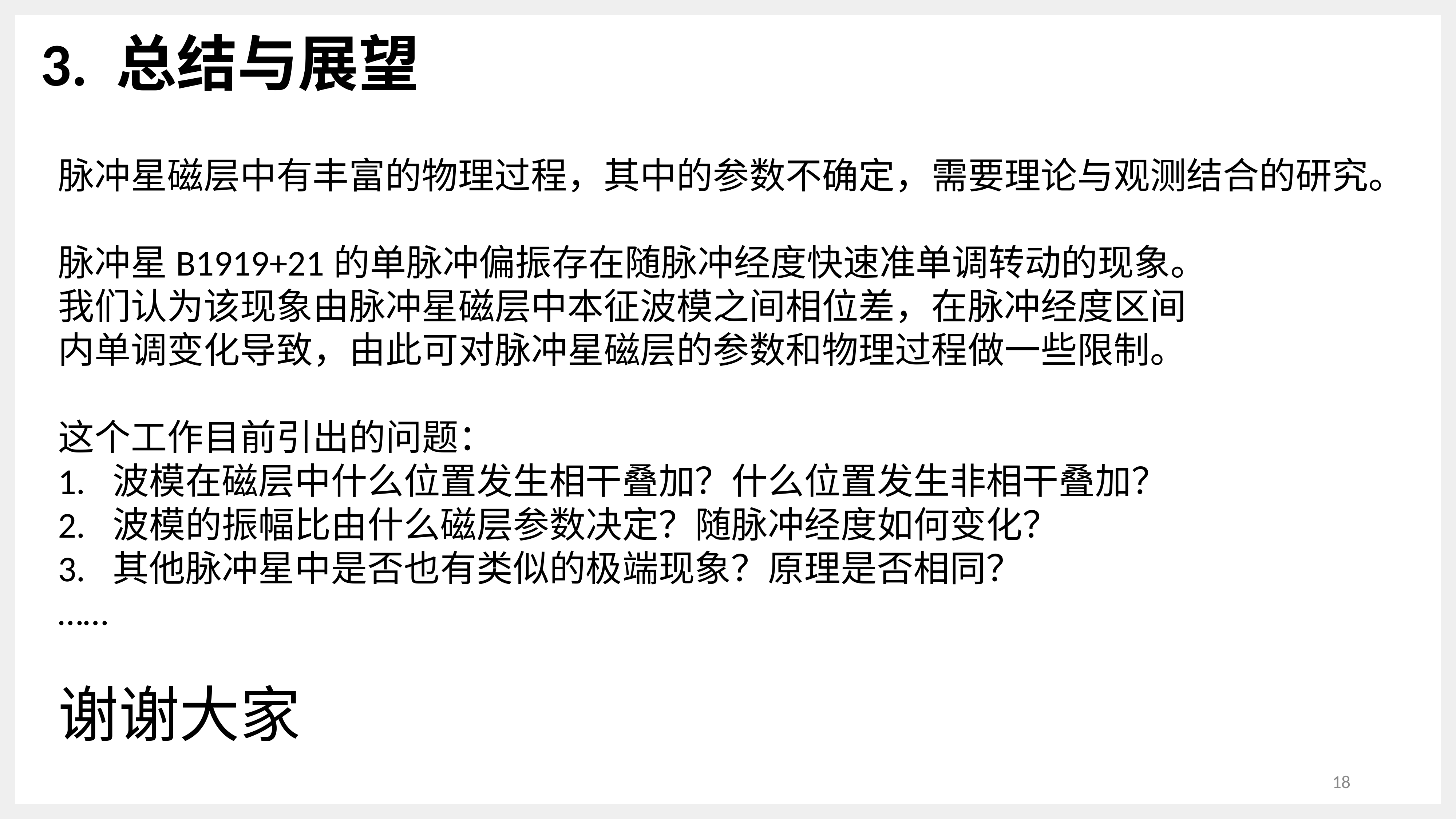

3. 总结与展望
脉冲星磁层中有丰富的物理过程，其中的参数不确定，需要理论与观测结合的研究。

脉冲星B1919+21的单脉冲偏振存在随脉冲经度快速准单调转动的现象。
我们认为该现象由脉冲星磁层中本征波模之间相位差，在脉冲经度区间
内单调变化导致，由此可对脉冲星磁层的参数和物理过程做一些限制。

这个工作目前引出的问题：
波模在磁层中什么位置发生相干叠加？什么位置发生非相干叠加？
波模的振幅比由什么磁层参数决定？随脉冲经度如何变化？
其他脉冲星中是否也有类似的极端现象？原理是否相同？
……

谢谢大家
7 mm
18